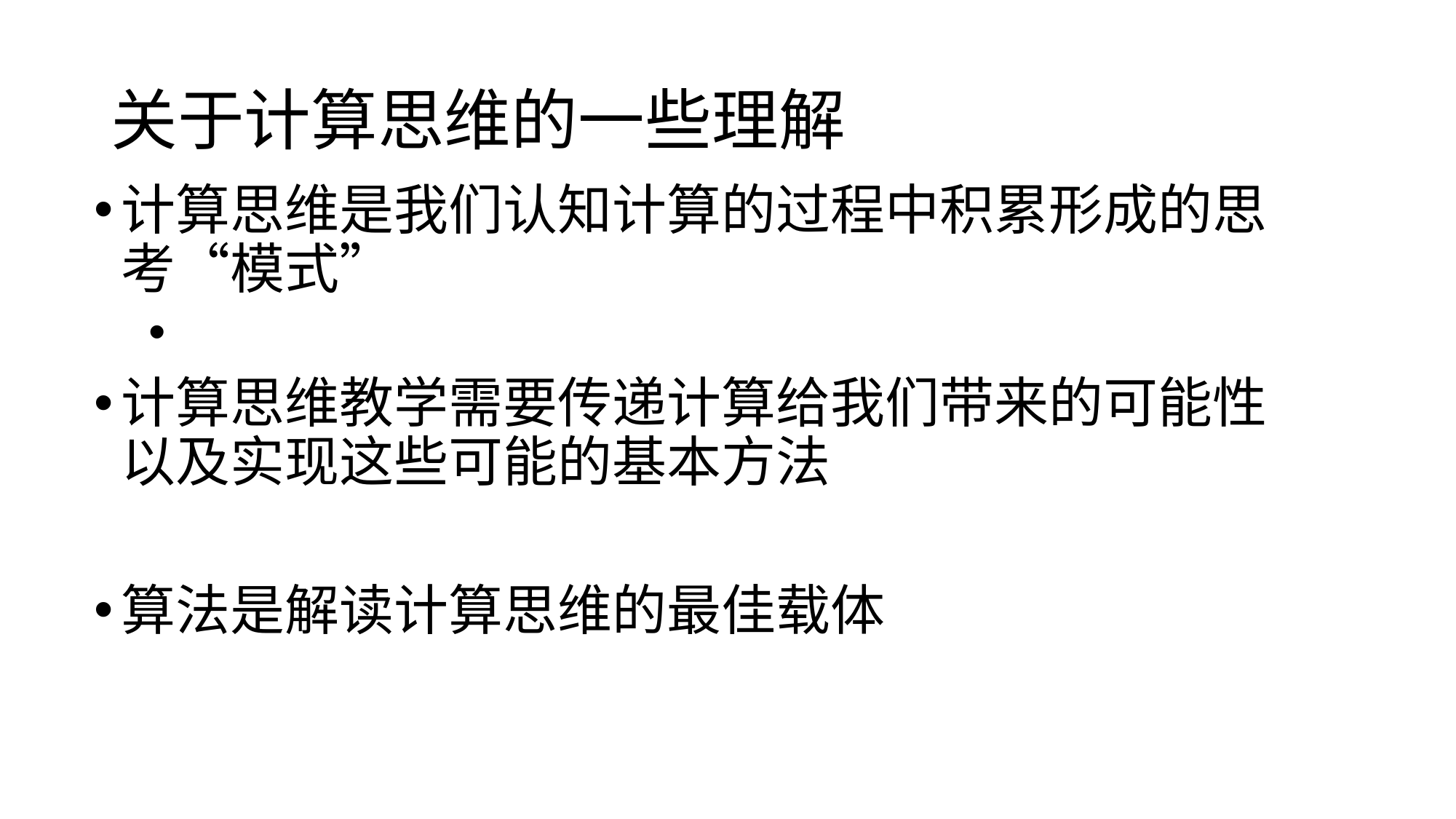

# 关于计算思维的一些理解
计算思维是我们认知计算的过程中积累形成的思考“模式”

计算思维教学需要传递计算给我们带来的可能性以及实现这些可能的基本方法

算法是解读计算思维的最佳载体